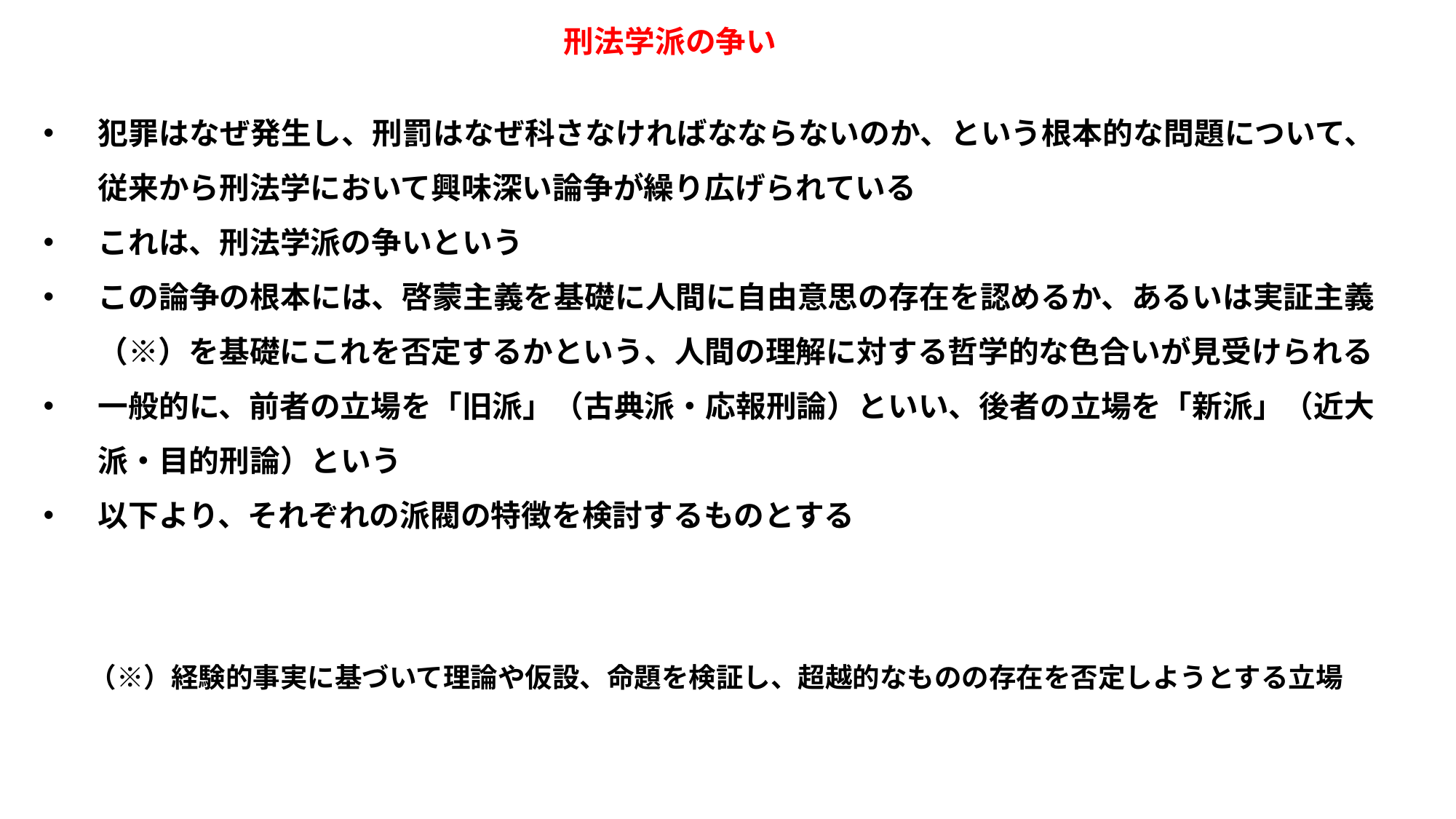

刑法学派の争い
犯罪はなぜ発生し、刑罰はなぜ科さなければなならないのか、という根本的な問題について、従来から刑法学において興味深い論争が繰り広げられている
これは、刑法学派の争いという
この論争の根本には、啓蒙主義を基礎に人間に自由意思の存在を認めるか、あるいは実証主義（※）を基礎にこれを否定するかという、人間の理解に対する哲学的な色合いが見受けられる
一般的に、前者の立場を「旧派」（古典派・応報刑論）といい、後者の立場を「新派」（近大派・目的刑論）という
以下より、それぞれの派閥の特徴を検討するものとする
（※）経験的事実に基づいて理論や仮設、命題を検証し、超越的なものの存在を否定しようとする立場